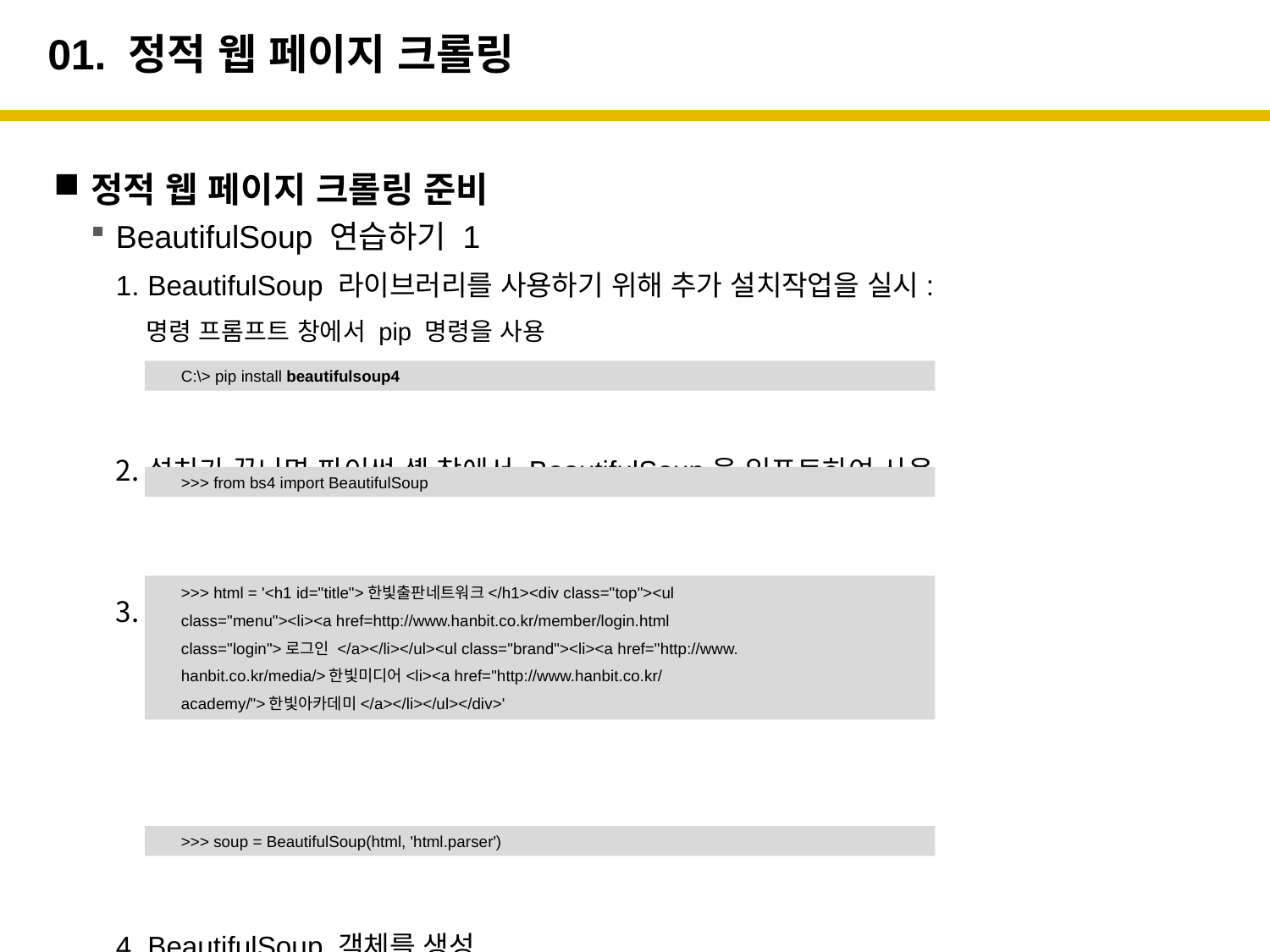

# 01. 정적 웹 페이지 크롤링
정적 웹 페이지 크롤링 준비
BeautifulSoup 연습하기 1
BeautifulSoup 라이브러리를 사용하기 위해 추가 설치작업을 실시:
   명령 프롬프트 창에서 pip 명령을 사용

설치가 끝나면 파이썬 셸 창에서 BeautifulSoup을 임포트하여 사용

연습용 html을 작성

BeautifulSoup 객체를 생성

C:\> pip install beautifulsoup4

>>> from bs4 import BeautifulSoup
>>> html = '<h1 id="title">한빛출판네트워크</h1><div class="top"><ul
class="menu"><li><a href=http://www.hanbit.co.kr/member/login.html
class="login">로그인 </a></li></ul><ul class="brand"><li><a href="http://www.
hanbit.co.kr/media/>한빛미디어<li><a href="http://www.hanbit.co.kr/
academy/">한빛아카데미</a></li></ul></div>'

>>> soup = BeautifulSoup(html, 'html.parser')